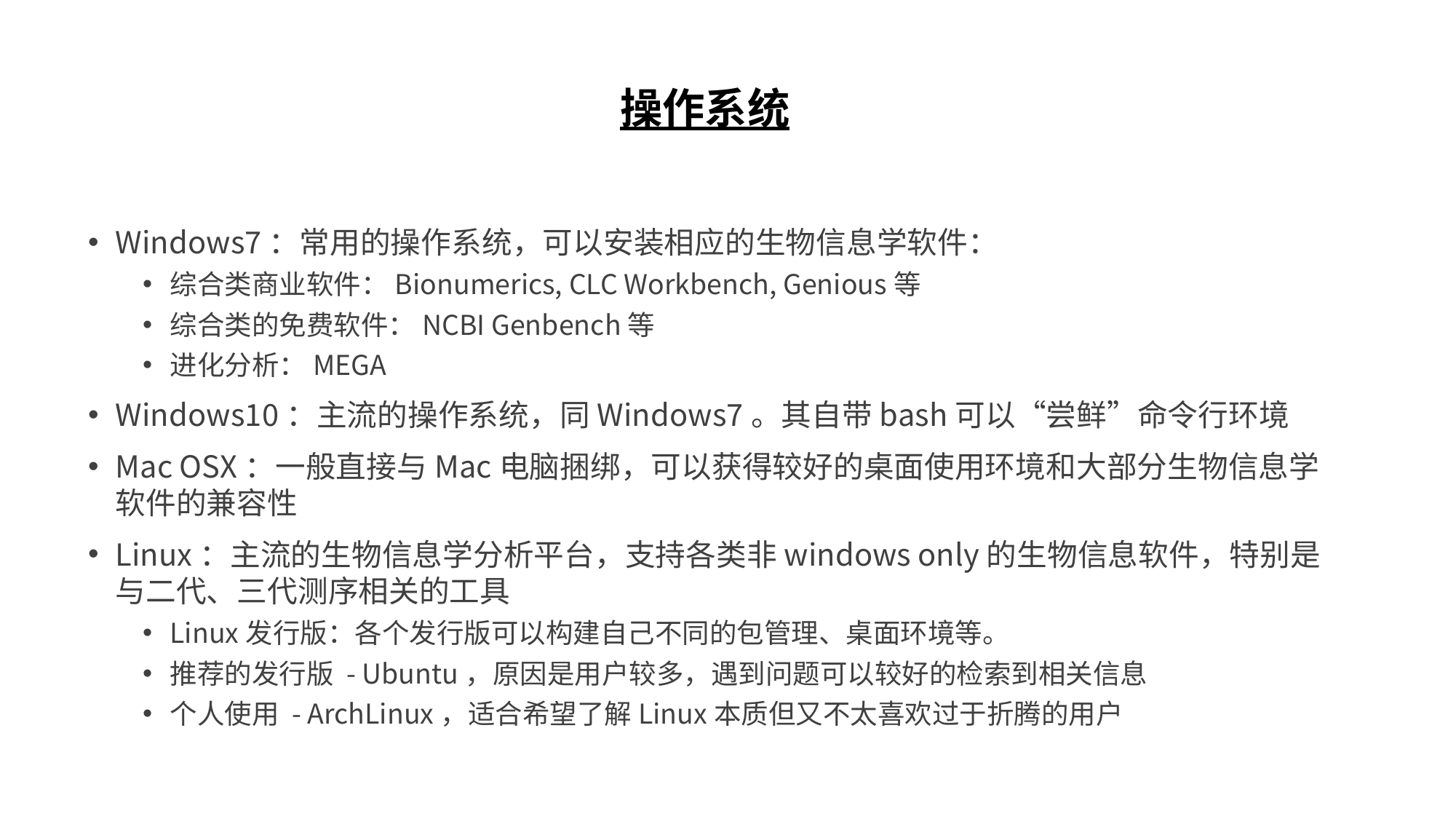

# 操作系统
Windows7：常用的操作系统，可以安装相应的生物信息学软件：
综合类商业软件：Bionumerics, CLC Workbench, Genious等
综合类的免费软件：NCBI Genbench等
进化分析：MEGA
Windows10：主流的操作系统，同Windows7。其自带bash可以“尝鲜”命令行环境
Mac OSX：一般直接与Mac电脑捆绑，可以获得较好的桌面使用环境和大部分生物信息学软件的兼容性
Linux：主流的生物信息学分析平台，支持各类非windows only的生物信息软件，特别是与二代、三代测序相关的工具
Linux发行版：各个发行版可以构建自己不同的包管理、桌面环境等。
推荐的发行版 - Ubuntu，原因是用户较多，遇到问题可以较好的检索到相关信息
个人使用 - ArchLinux，适合希望了解Linux本质但又不太喜欢过于折腾的用户